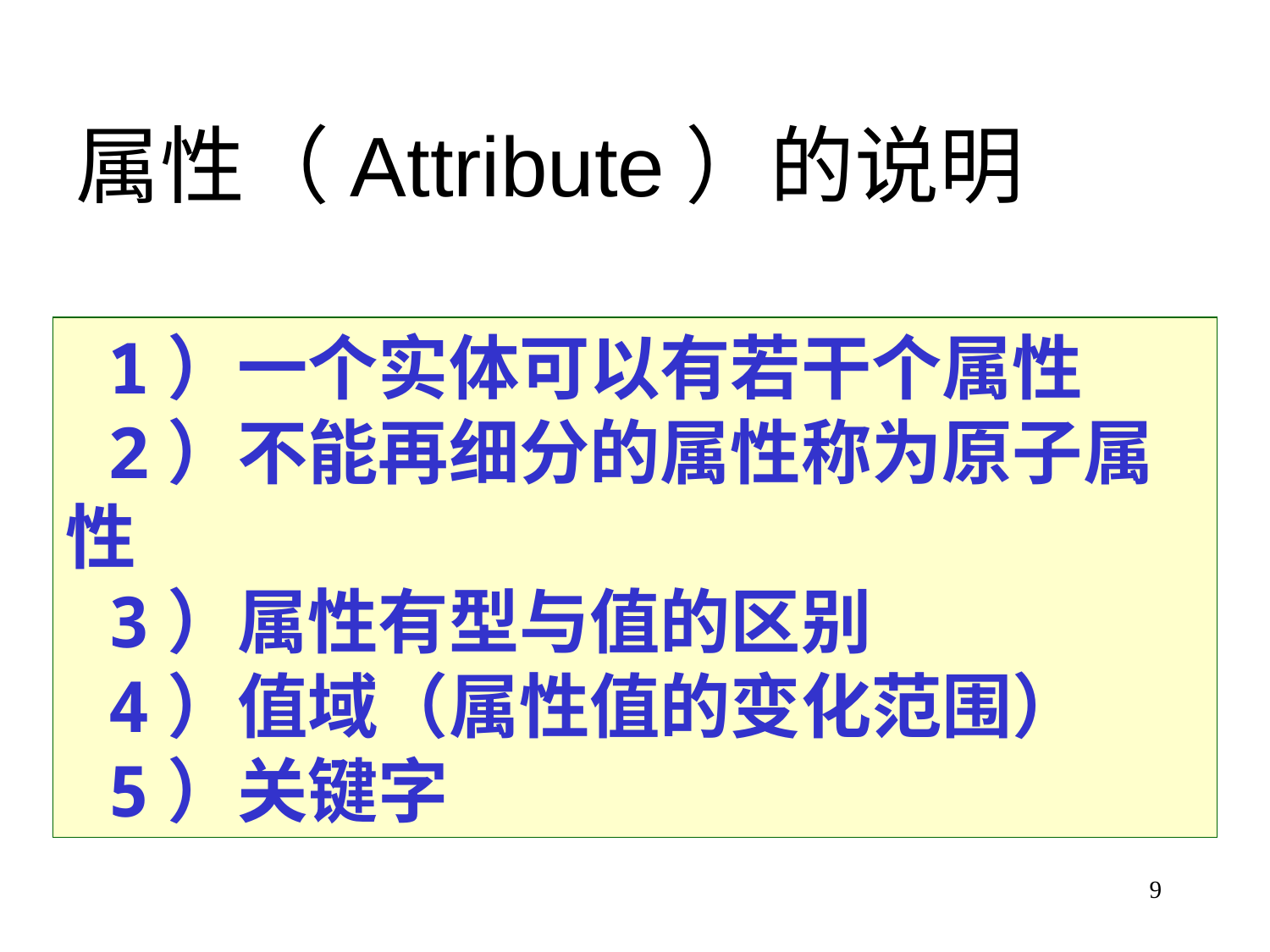

属性（Attribute）的说明
 1）一个实体可以有若干个属性
 2）不能再细分的属性称为原子属性
 3）属性有型与值的区别
 4）值域（属性值的变化范围）
 5）关键字
9